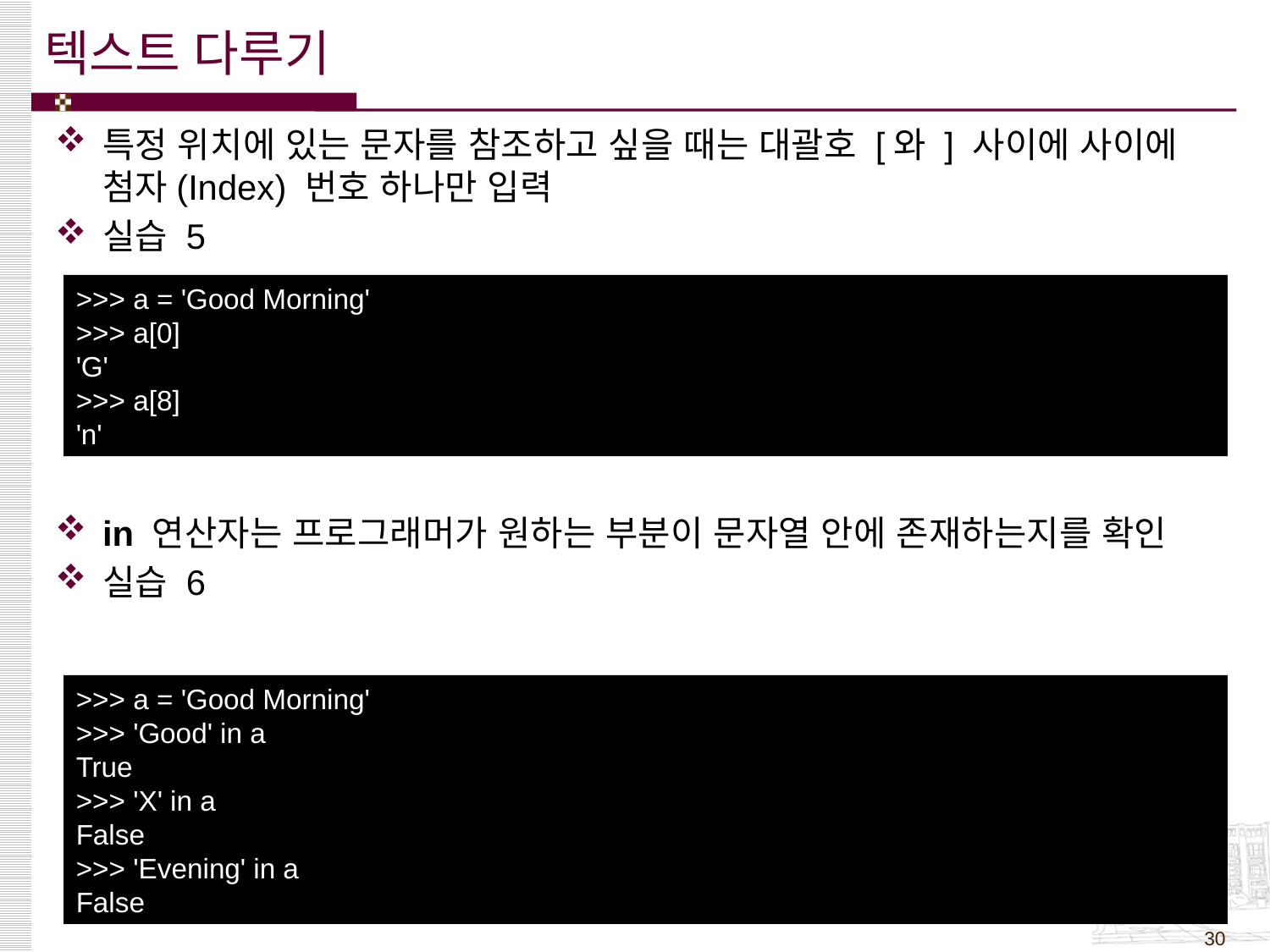

# 텍스트 다루기
특정 위치에 있는 문자를 참조하고 싶을 때는 대괄호 [와 ] 사이에 사이에 첨자(Index) 번호 하나만 입력
실습 5

in 연산자는 프로그래머가 원하는 부분이 문자열 안에 존재하는지를 확인
실습 6

>>> a = 'Good Morning'
>>> a[0]
'G'
>>> a[8]
'n'

>>> a = 'Good Morning'
>>> 'Good' in a
True
>>> 'X' in a
False
>>> 'Evening' in a
False